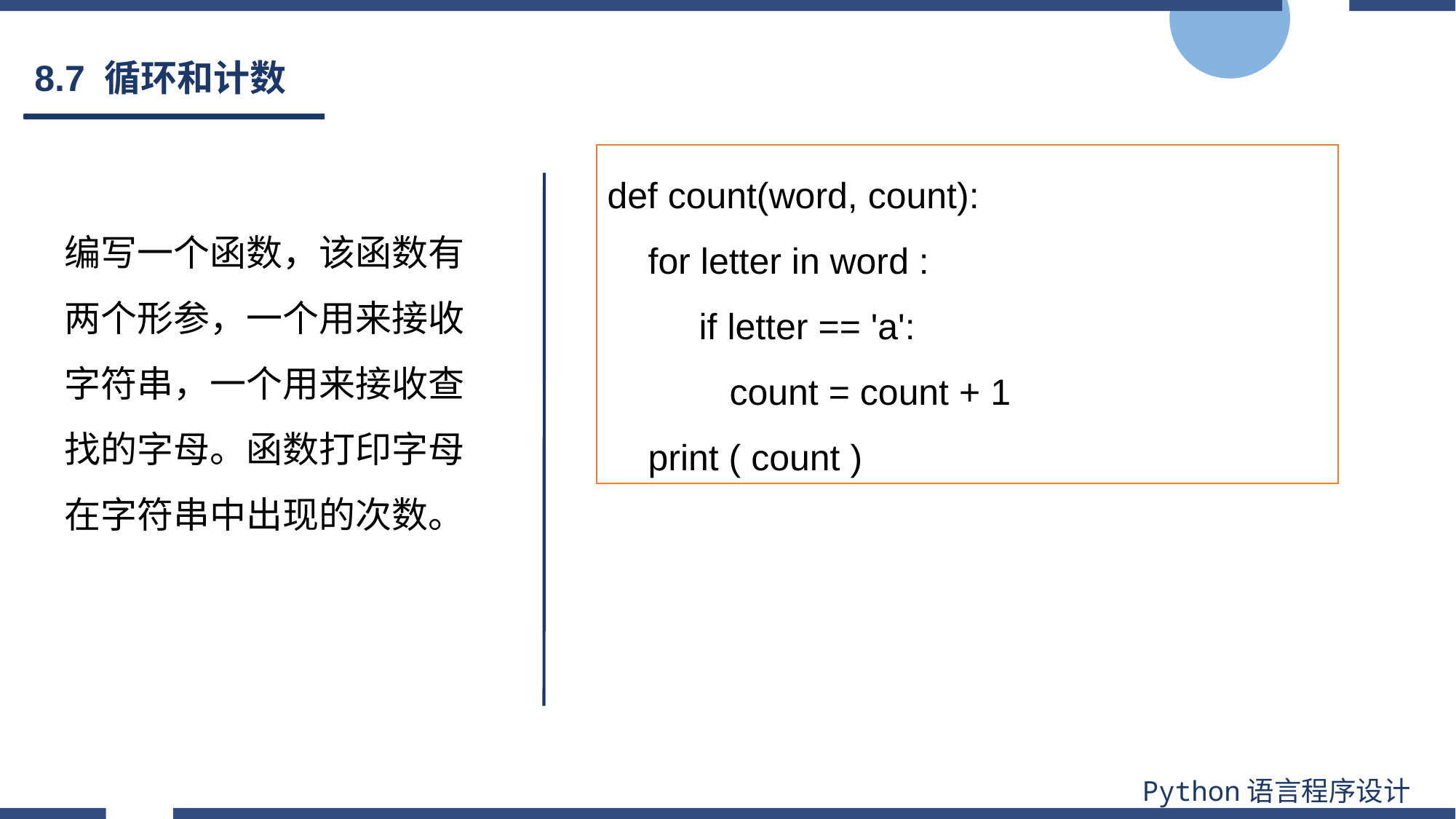

# 8.7 循环和计数
def count(word, count):
    for letter in word :
         if letter == 'a':
            count = count + 1
    print ( count )
编写一个函数，该函数有两个形参，一个用来接收字符串，一个用来接收查找的字母。函数打印字母在字符串中出现的次数。